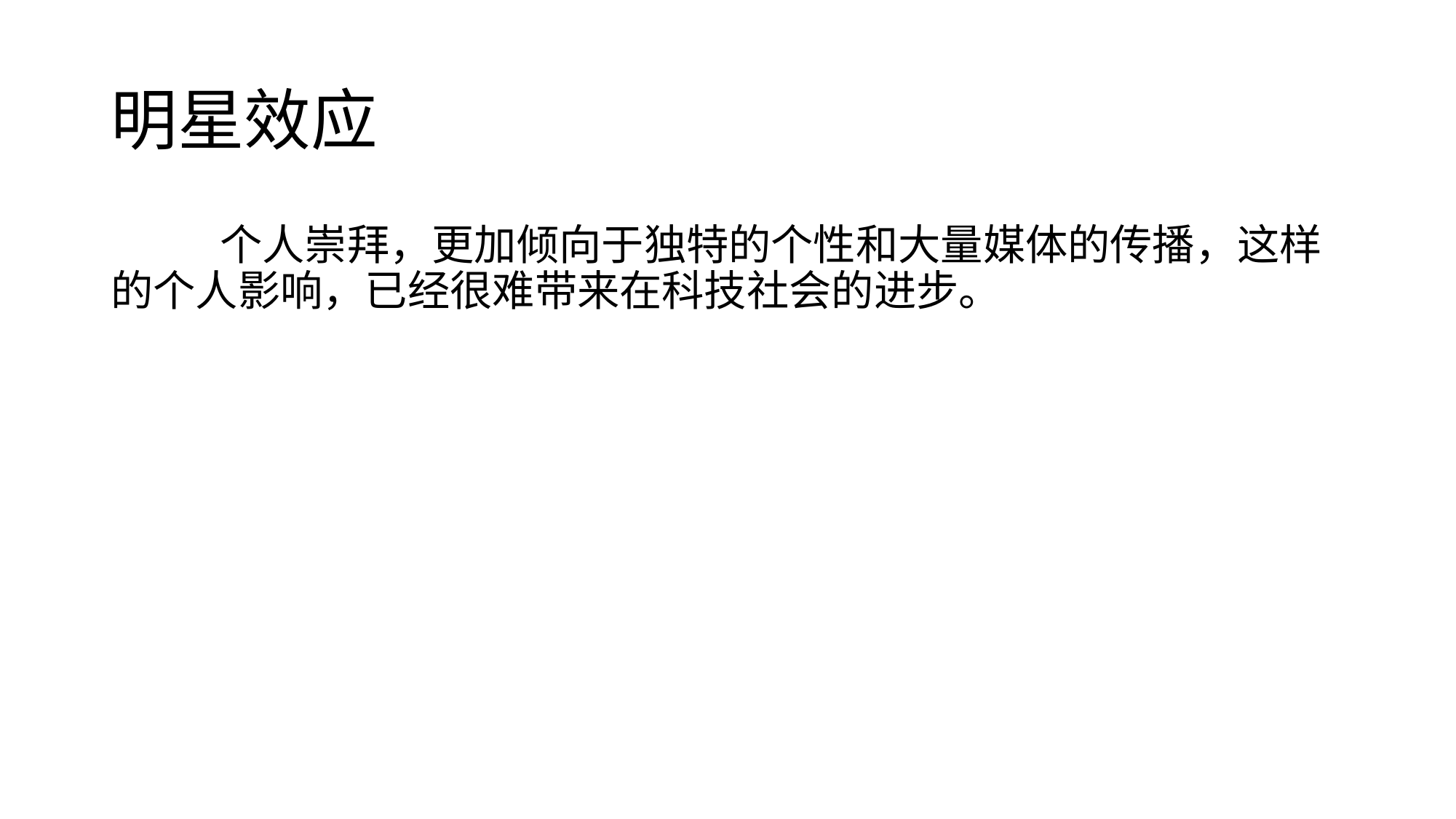

# 明星效应
	个人崇拜，更加倾向于独特的个性和大量媒体的传播，这样的个人影响，已经很难带来在科技社会的进步。